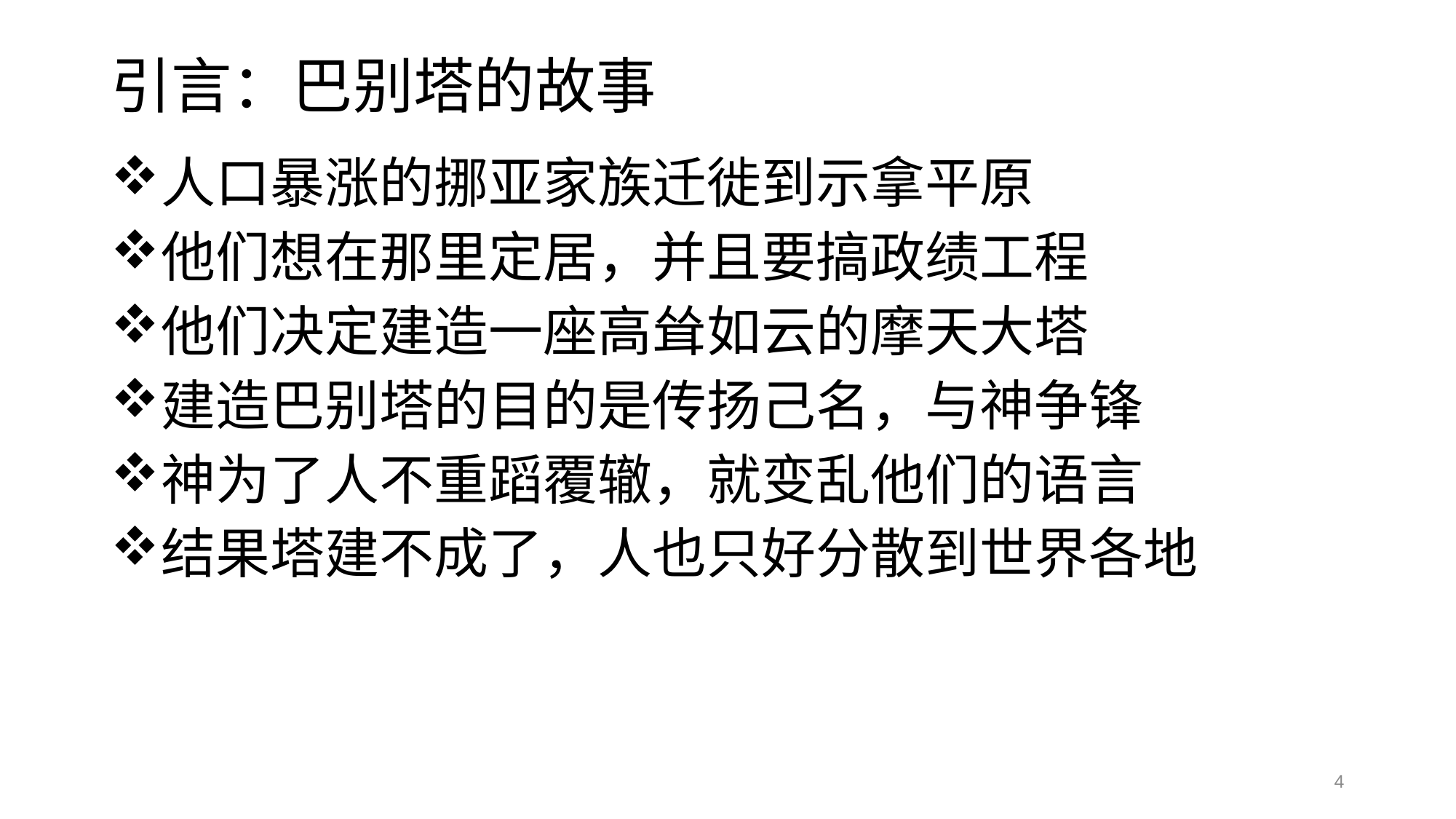

# 引言：巴别塔的故事
人口暴涨的挪亚家族迁徙到示拿平原
他们想在那里定居，并且要搞政绩工程
他们决定建造一座高耸如云的摩天大塔
建造巴别塔的目的是传扬己名，与神争锋
神为了人不重蹈覆辙，就变乱他们的语言
结果塔建不成了，人也只好分散到世界各地
4